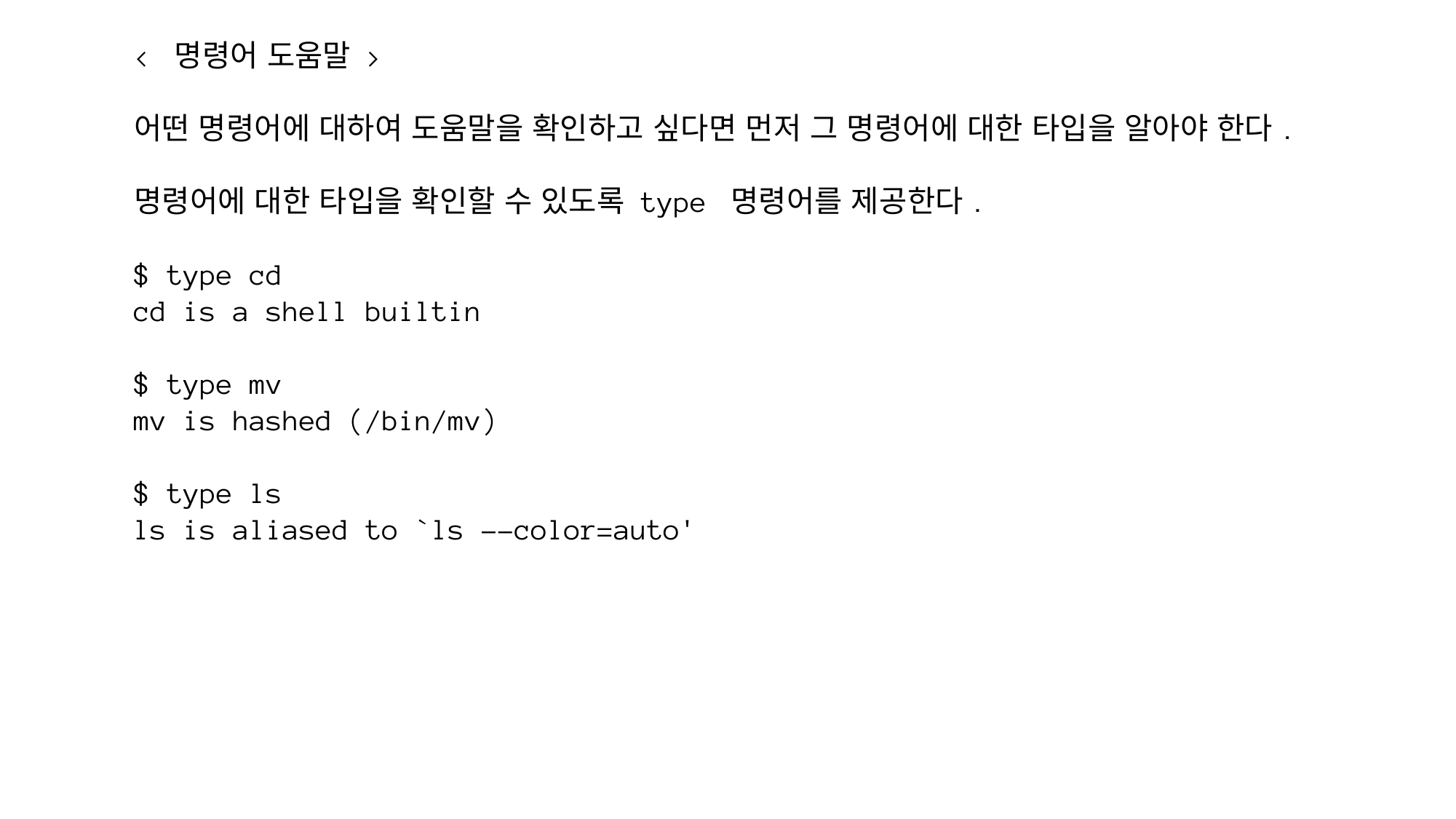

< 명령어 도움말 >

어떤 명령어에 대하여 도움말을 확인하고 싶다면 먼저 그 명령어에 대한 타입을 알아야 한다.

명령어에 대한 타입을 확인할 수 있도록 type 명령어를 제공한다.

$ type cd
cd is a shell builtin

$ type mv
mv is hashed (/bin/mv)

$ type ls
ls is aliased to `ls --color=auto'